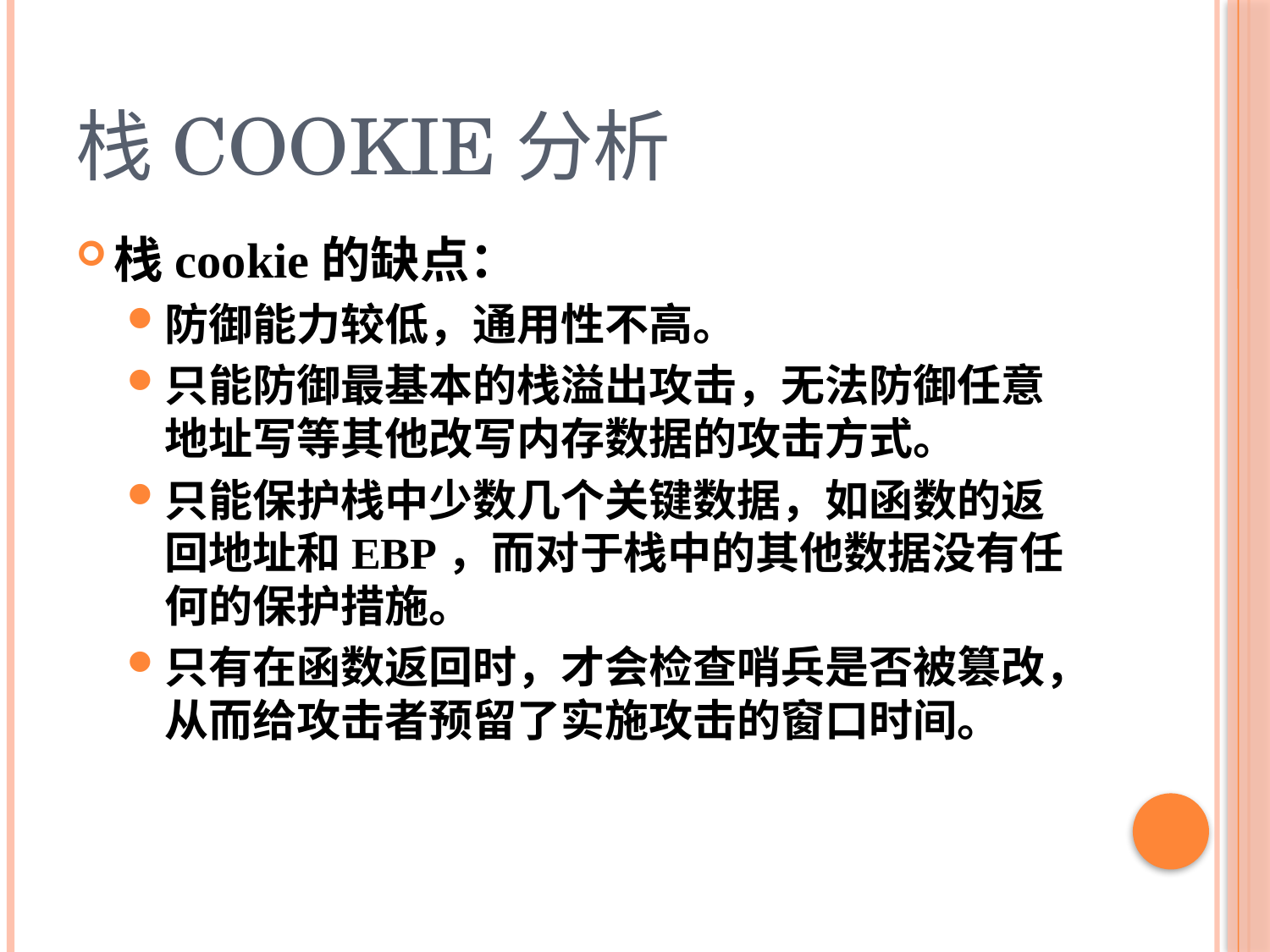

# 栈cookie分析
栈cookie的缺点：
防御能力较低，通用性不高。
只能防御最基本的栈溢出攻击，无法防御任意地址写等其他改写内存数据的攻击方式。
只能保护栈中少数几个关键数据，如函数的返回地址和EBP，而对于栈中的其他数据没有任何的保护措施。
只有在函数返回时，才会检查哨兵是否被篡改，从而给攻击者预留了实施攻击的窗口时间。